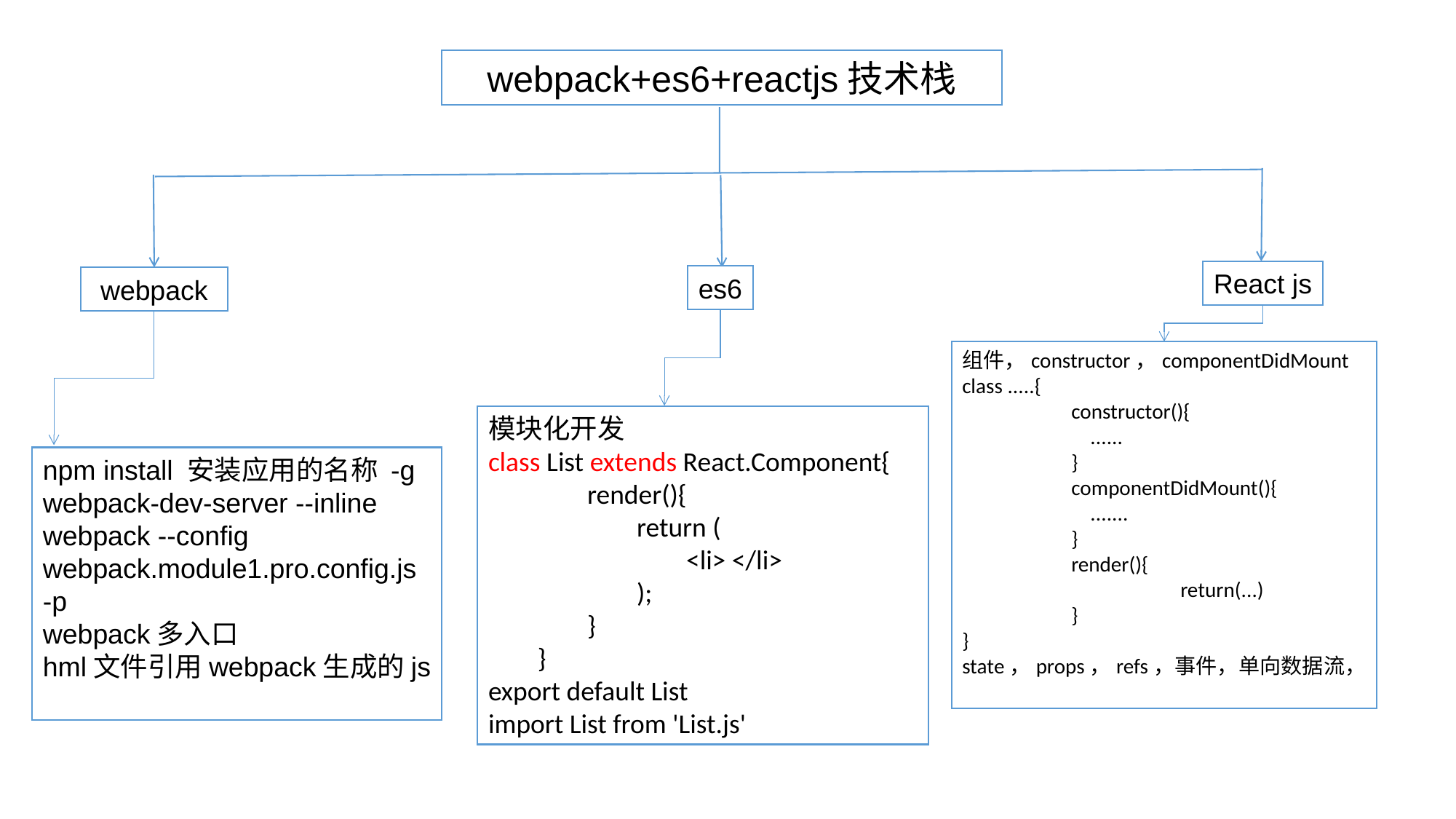

webpack+es6+reactjs技术栈
React js
es6
webpack
组件，constructor，componentDidMount
class .....{
	constructor(){
	    ......
	}
	componentDidMount(){
	    .......
	}
	render(){
		return(...)
	}
}
state，props，refs，事件，单向数据流，

模块化开发
class List extends React.Component{
                render(){
                        return (
                                <li> </li>
                        );
                }
        }
export default List
import List from 'List.js'
npm install 安装应用的名称 -g
webpack-dev-server --inline
webpack --config webpack.module1.pro.config.js  -p
webpack多入口
hml文件引用webpack生成的js